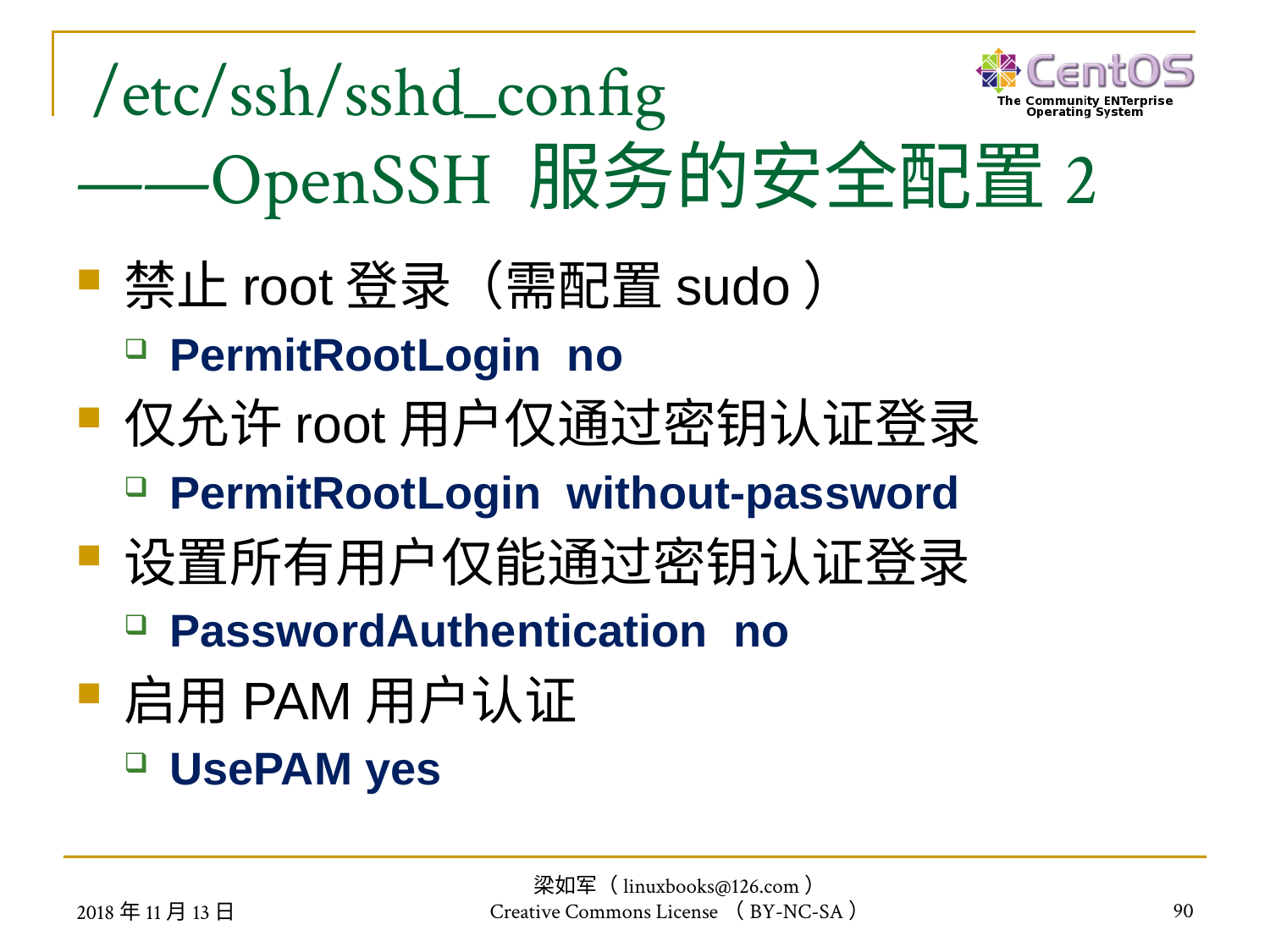

# /etc/ssh/sshd_config ——OpenSSH 服务的安全配置2
禁止root登录（需配置sudo）
PermitRootLogin  no
仅允许root用户仅通过密钥认证登录
PermitRootLogin  without-password
设置所有用户仅能通过密钥认证登录
PasswordAuthentication  no
启用PAM用户认证
UsePAM yes
梁如军（linuxbooks@126.com）
Creative Commons License（BY-NC-SA）
2018年11月13日
90